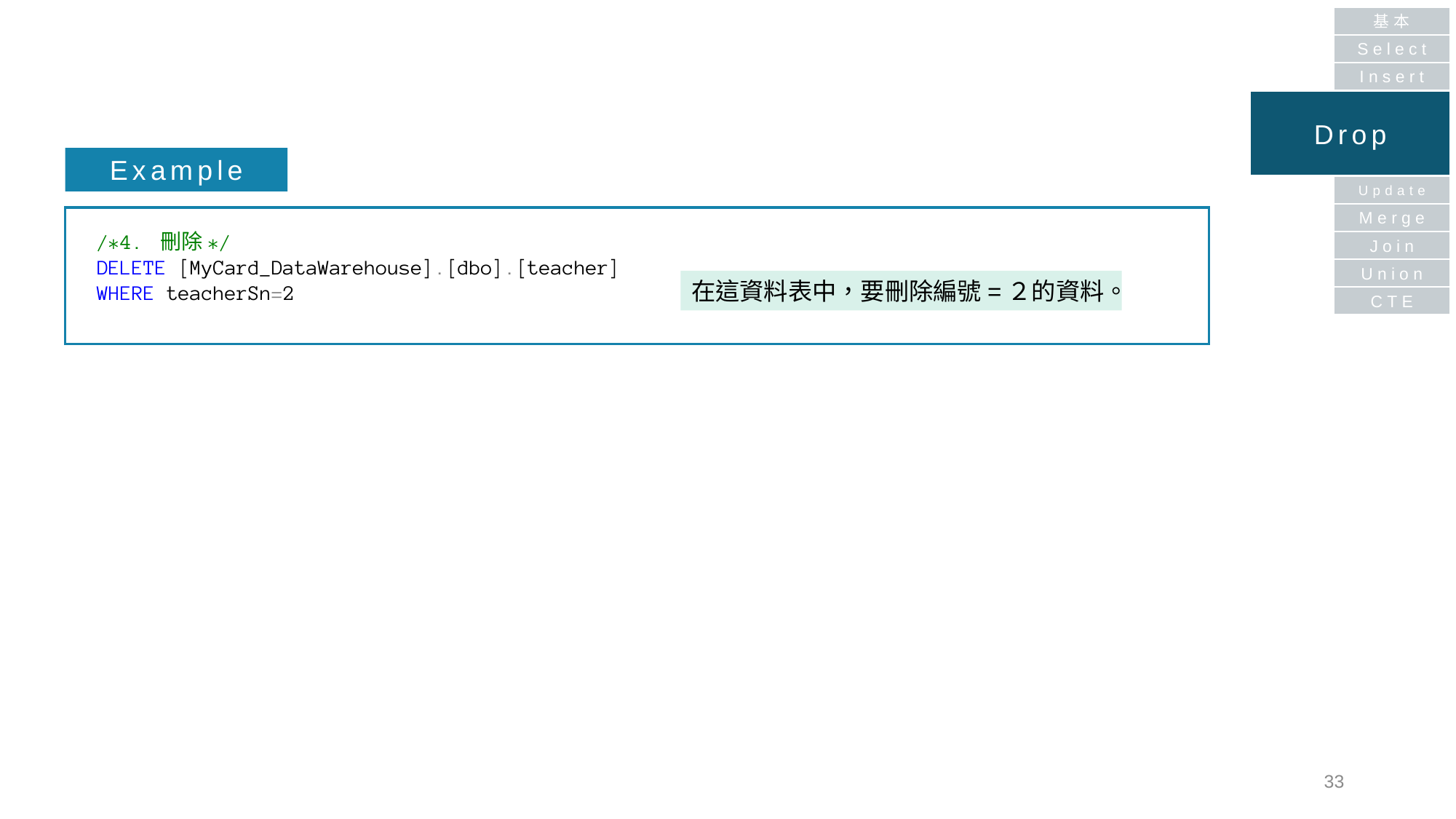

基本
Select
Insert
Drop
Example
Update
Merge

/*4. 刪除*/
DELETE [MyCard_DataWarehouse].[dbo].[teacher]
WHERE teacherSn=2
Join
Union
在這資料表中，要刪除編號=２的資料。
CTE
33